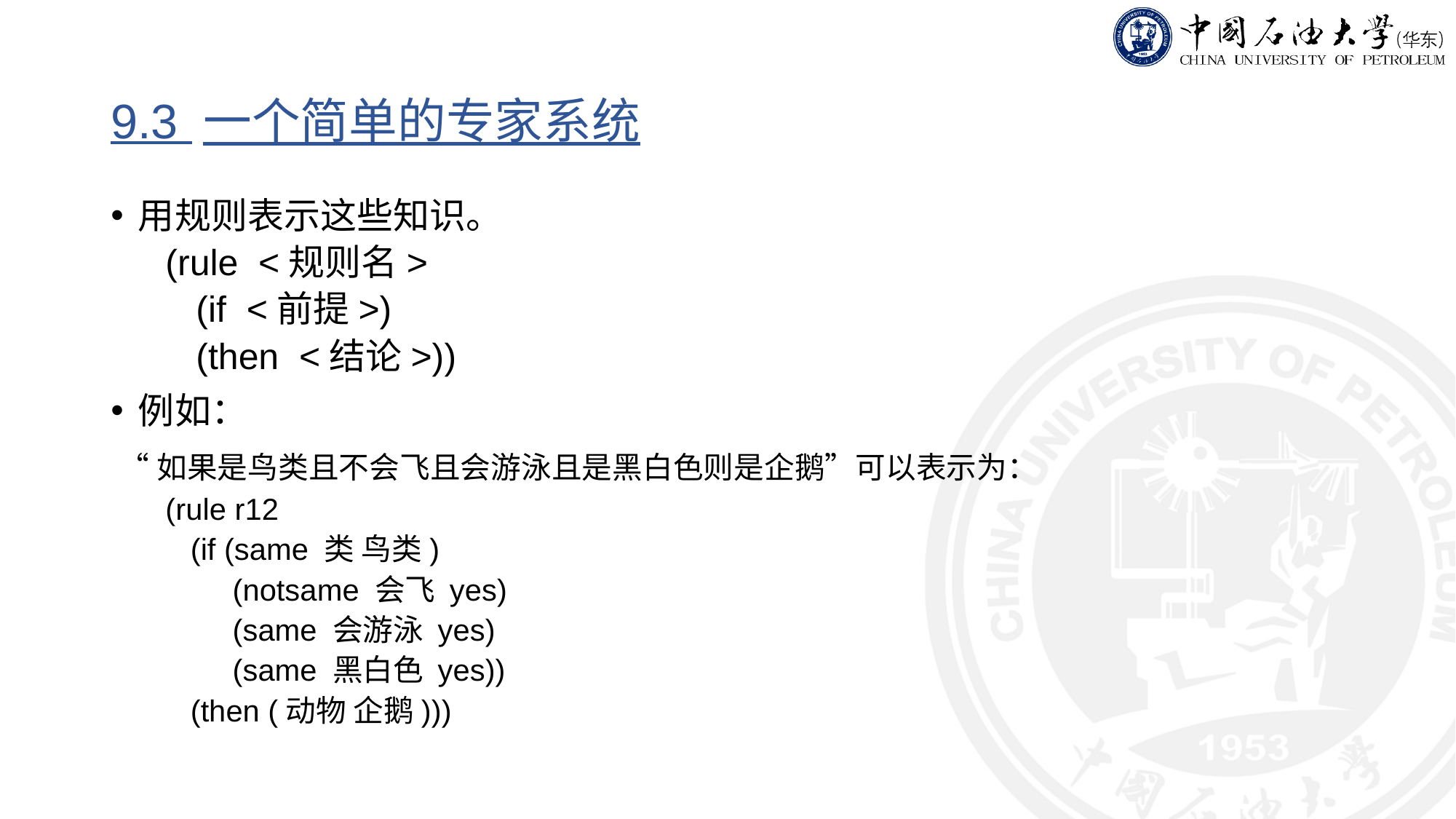

# 9.3 一个简单的专家系统
用规则表示这些知识。
(rule  <规则名>
   (if  <前提>)
   (then  <结论>))
例如：
 “如果是鸟类且不会飞且会游泳且是黑白色则是企鹅”可以表示为：
(rule r12
   (if (same 类 鸟类)
        (notsame 会飞 yes)
        (same 会游泳 yes)
        (same 黑白色 yes))
   (then (动物 企鹅)))